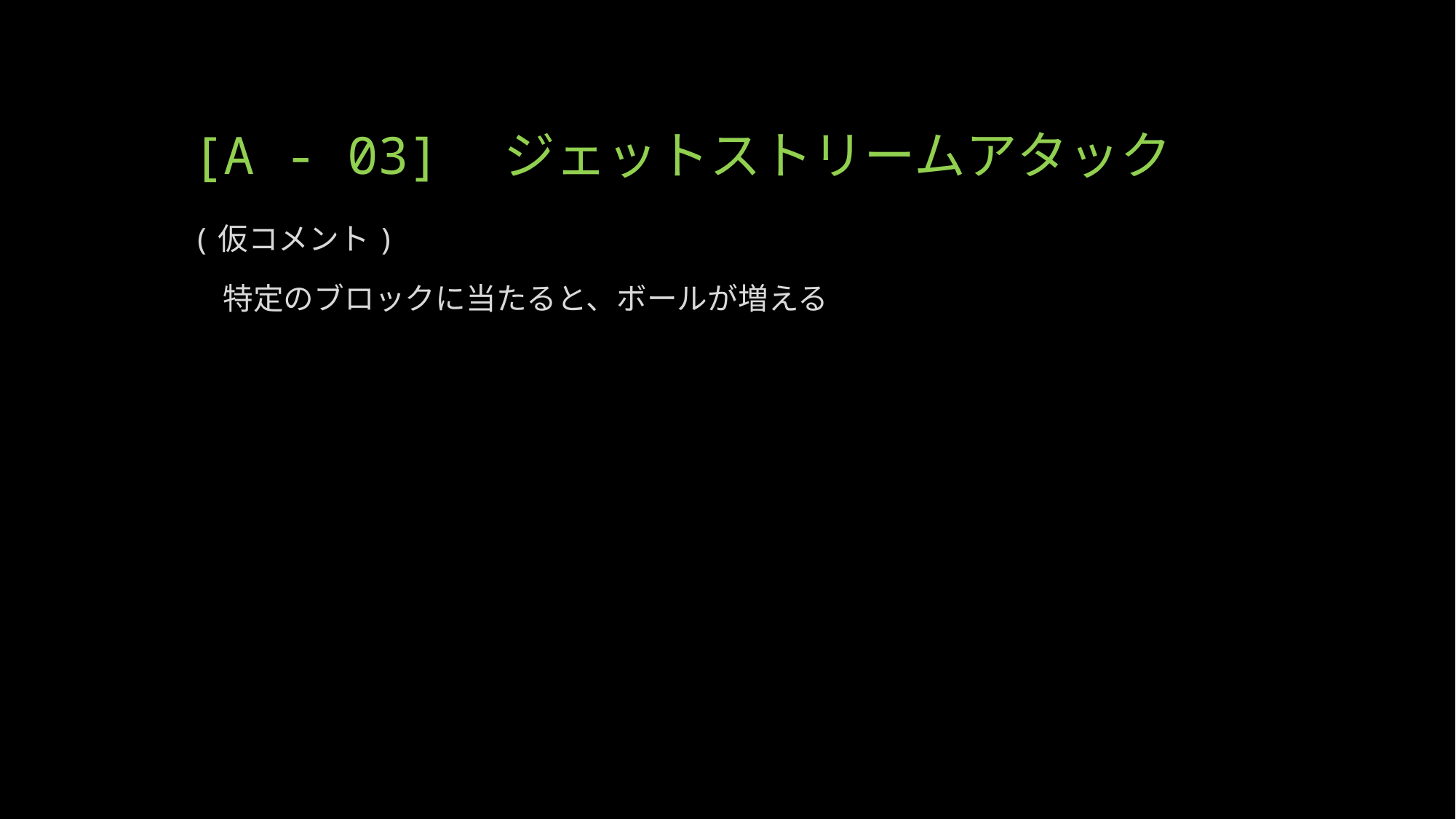

# [A - 03]　ジェットストリームアタック
(仮コメント)
　特定のブロックに当たると、ボールが増える